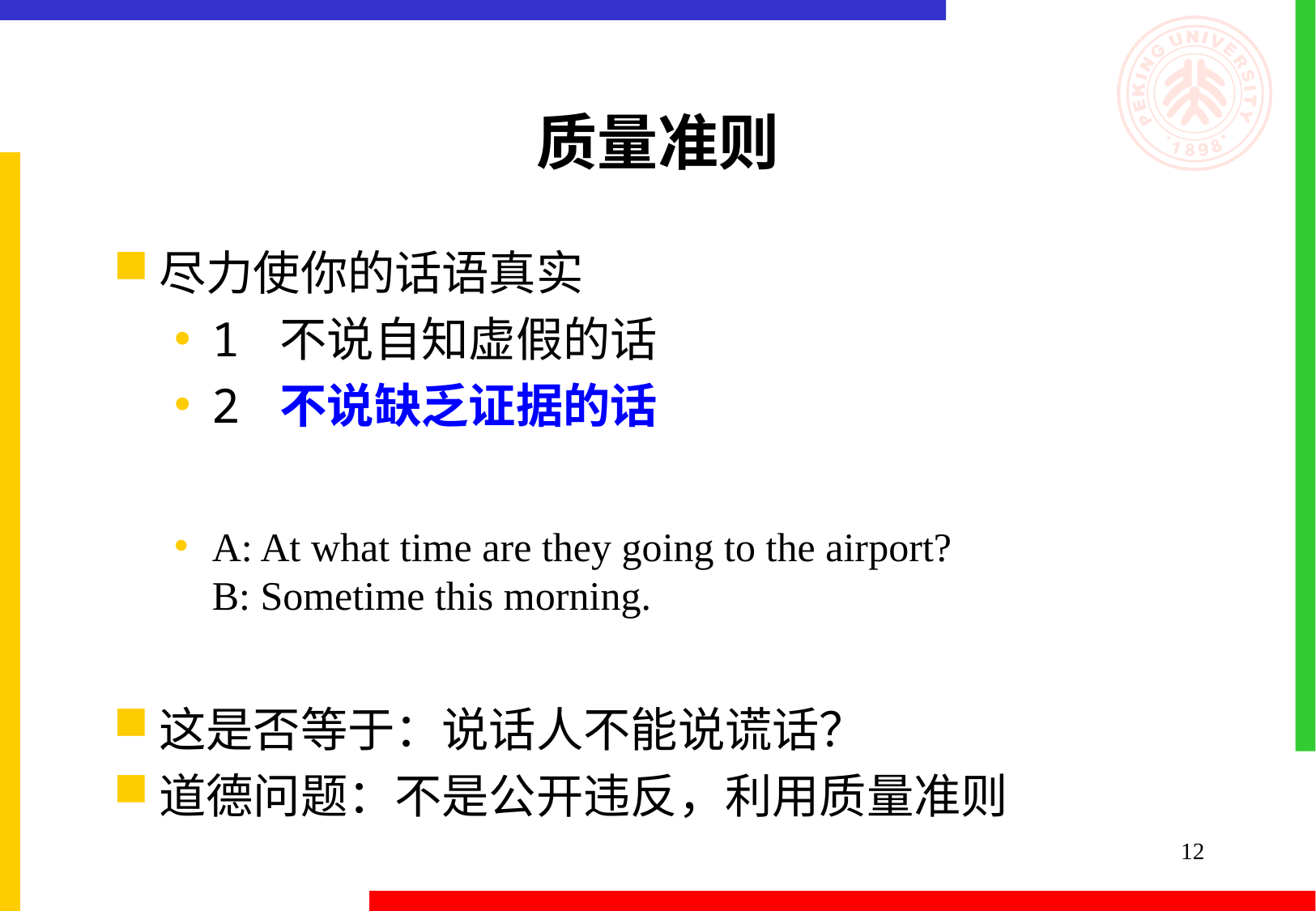

# 质量准则
尽力使你的话语真实
1 不说自知虚假的话
2 不说缺乏证据的话

A: At what time are they going to the airport?
B: Sometime this morning.

这是否等于：说话人不能说谎话？
道德问题：不是公开违反，利用质量准则

12